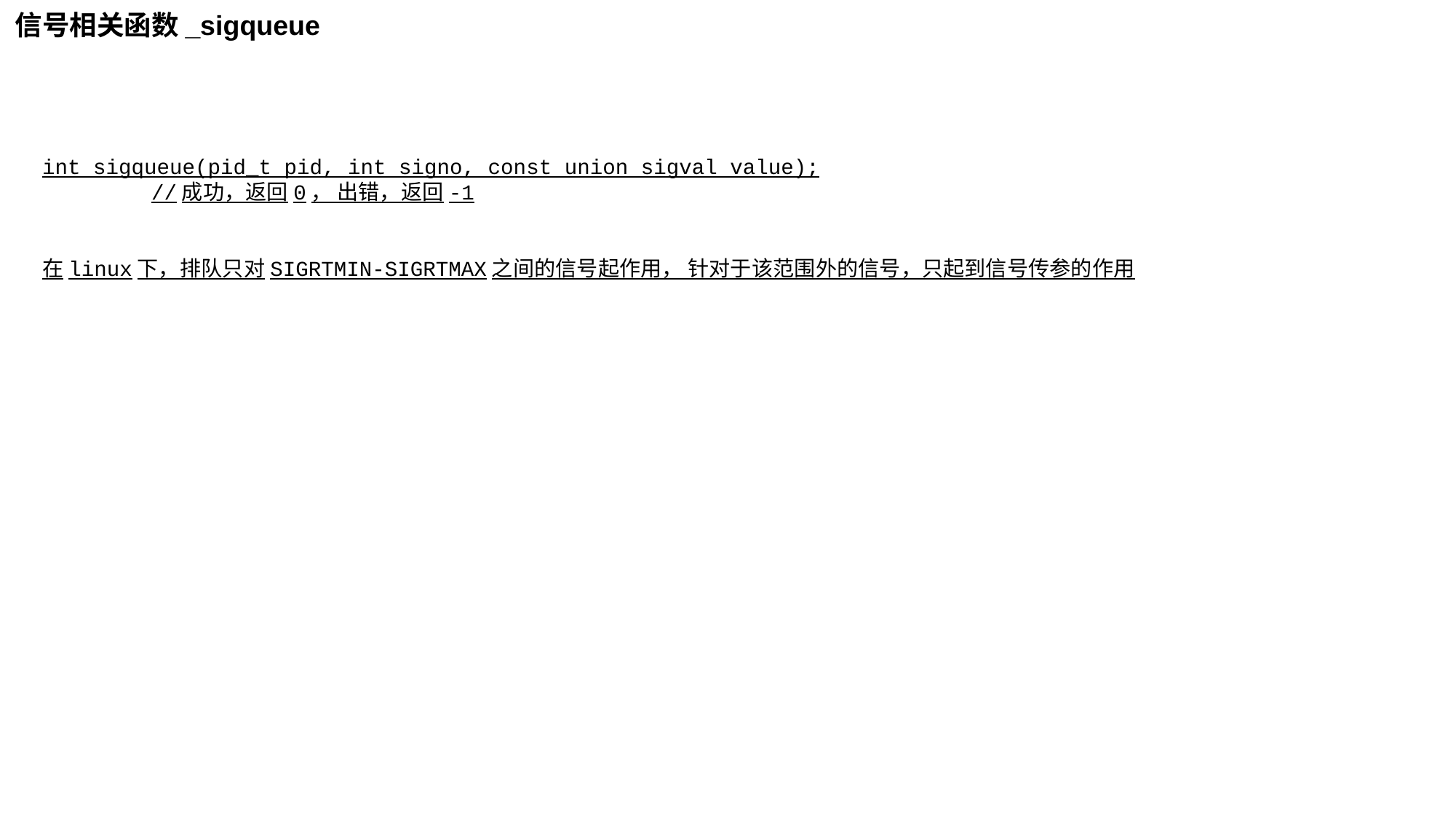

信号相关函数_sigqueue
int sigqueue(pid_t pid, int signo, const union sigval value);
	//成功，返回0， 出错，返回-1

在linux下，排队只对SIGRTMIN-SIGRTMAX之间的信号起作用， 针对于该范围外的信号，只起到信号传参的作用